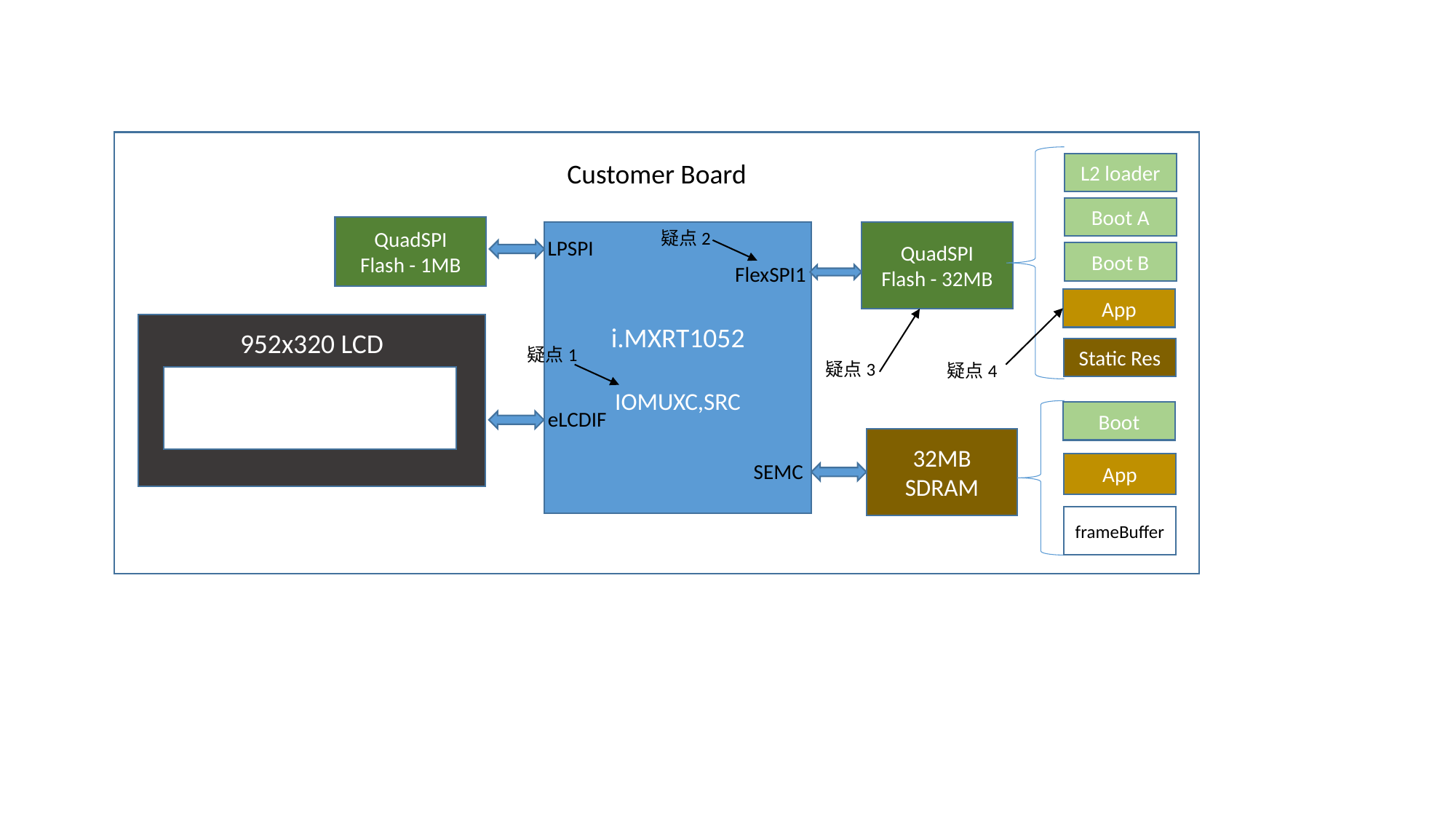

Customer Board

L2 loader
Boot A
QuadSPI
Flash - 1MB
疑点2
LPSPI

i.MXRT1052

IOMUXC,SRC

QuadSPI
Flash - 32MB

Boot B
FlexSPI1

App
952x320 LCD

疑点1
Static Res
疑点3
疑点4

eLCDIF

Boot

32MB
SDRAM
SEMC
App

frameBuffer